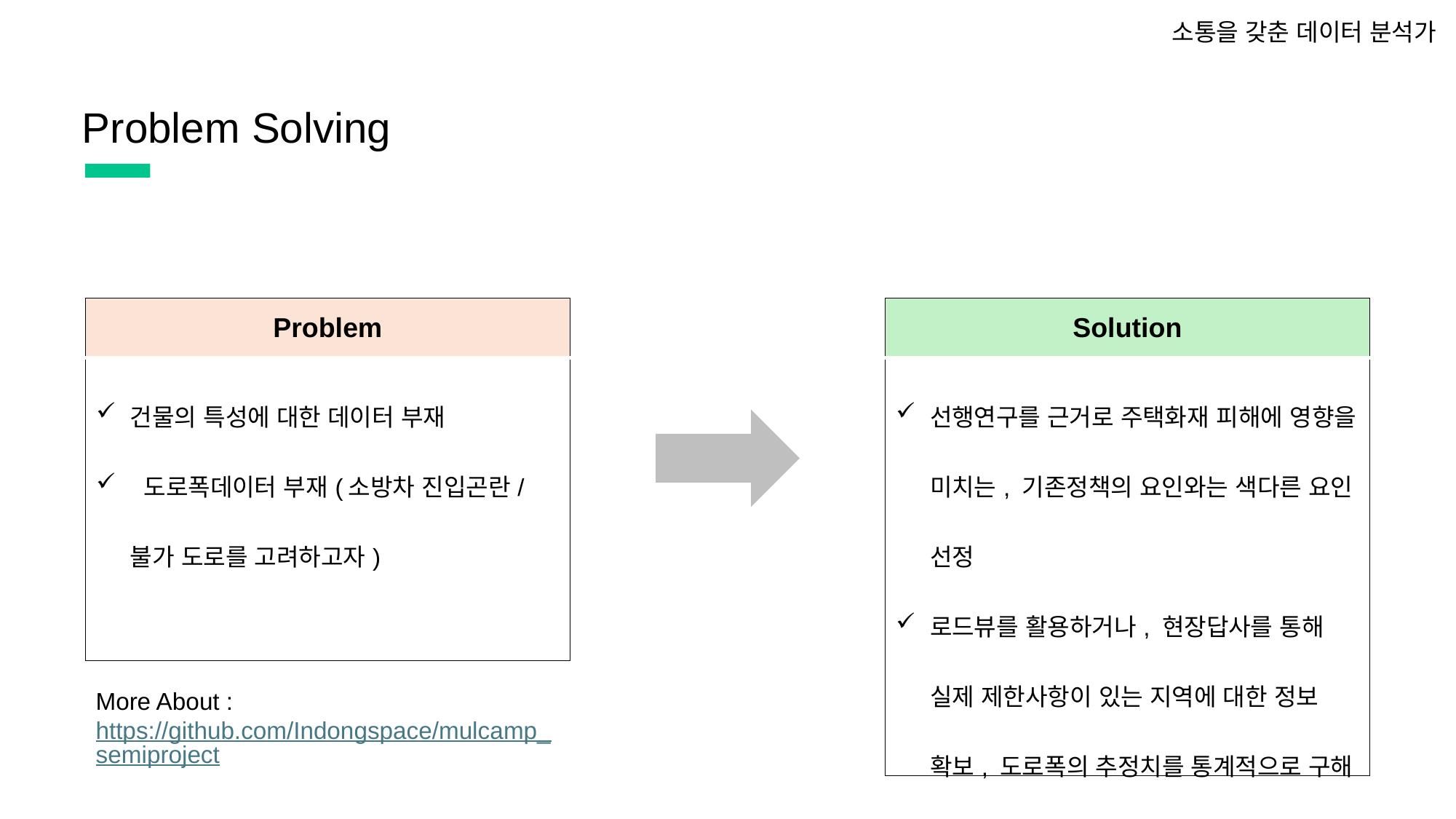

소통을 갖춘 데이터 분석가
Problem Solving

| Problem |
| --- |
| 건물의 특성에 대한 데이터 부재 도로폭데이터 부재(소방차 진입곤란/불가 도로를 고려하고자) |
| Solution |
| --- |
| 선행연구를 근거로 주택화재 피해에 영향을 미치는, 기존정책의 요인와는 색다른 요인 선정 로드뷰를 활용하거나, 현장답사를 통해 실제 제한사항이 있는 지역에 대한 정보 확보, 도로폭의 추정치를 통계적으로 구해 반영 |

More About : https://github.com/Indongspace/mulcamp_semiproject